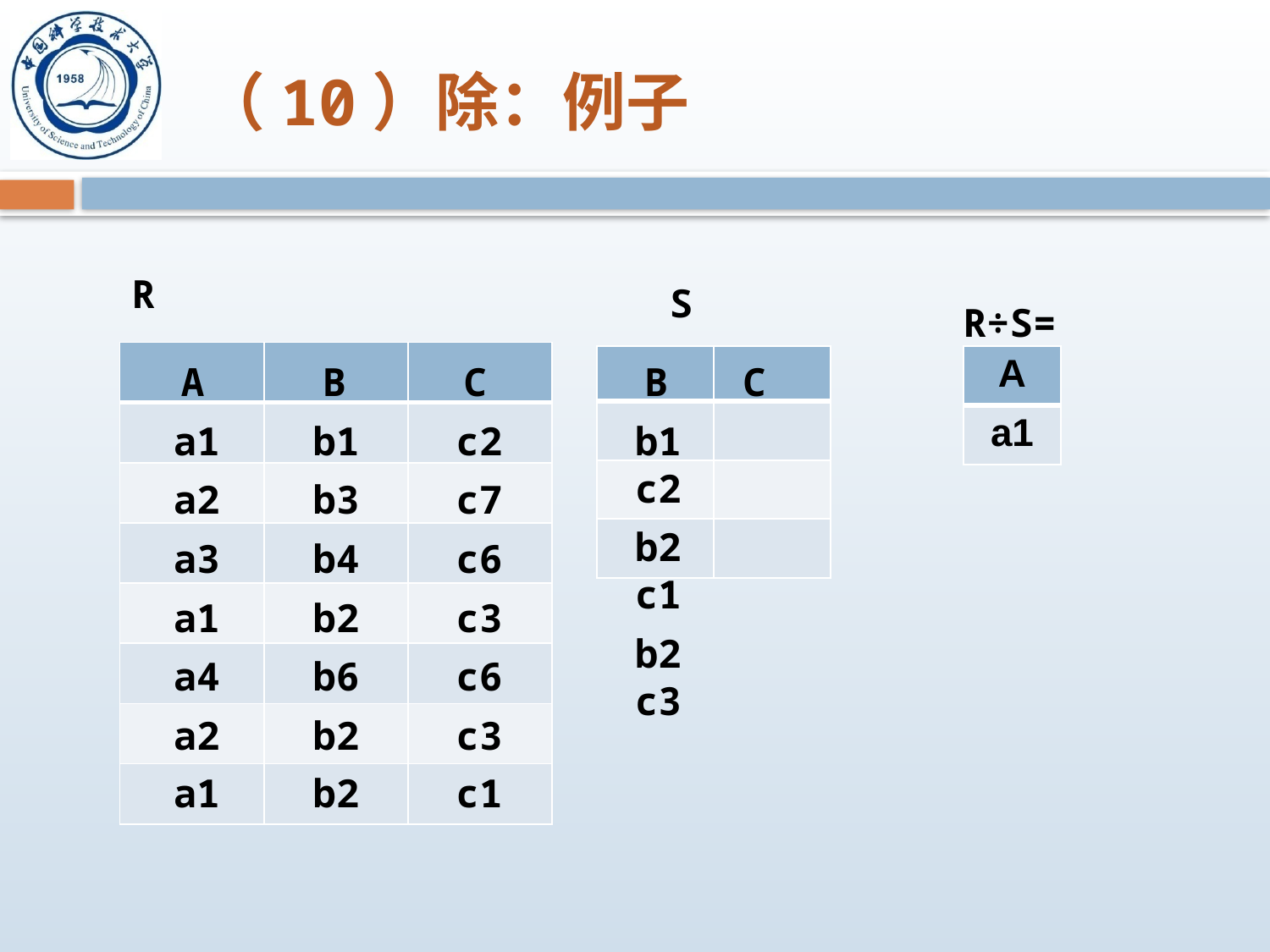

# （10）除：例子
R
S
R÷S=
|  |  |  |
| --- | --- | --- |
|  |  |  |
|  |  |  |
|  |  |  |
|  |  |  |
|  |  |  |
|  |  |  |
|  |  |  |
|  |  |
| --- | --- |
|  |  |
|  |  |
|  |  |
| A |
| --- |
| a1 |
A
B
C
B
C
a1
a2
a3
a1
a4
a2
a1
b1
b3
b4
b2
b6
b2
b2
c2
c7
c6
c3
c6
c3
c1
b1 c2
b2 c1
b2 c3